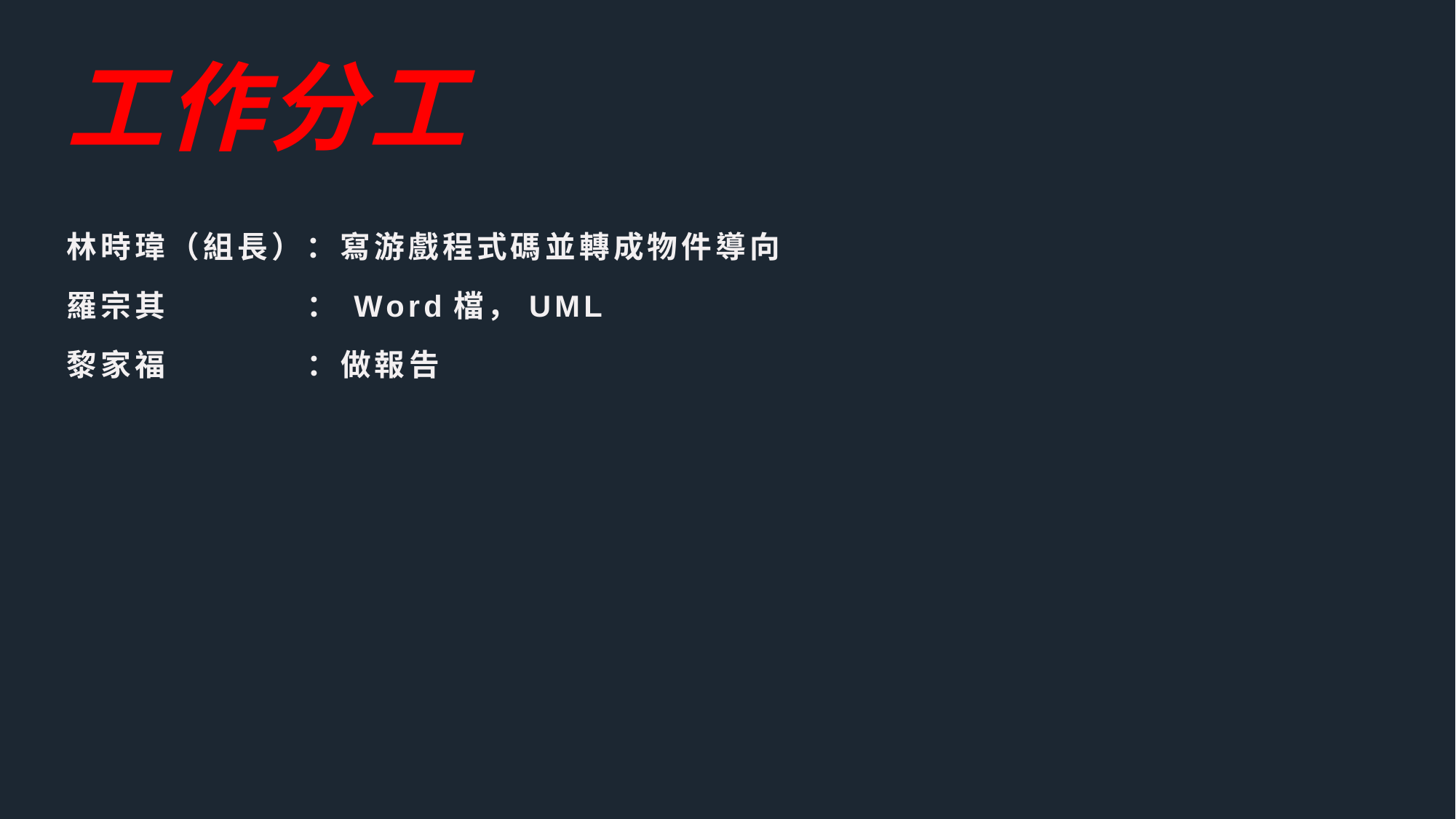

# 工作分工
林時瑋（組長）：寫游戲程式碼並轉成物件導向
羅宗其		  ： Word檔，UML
黎家福		  ：做報告